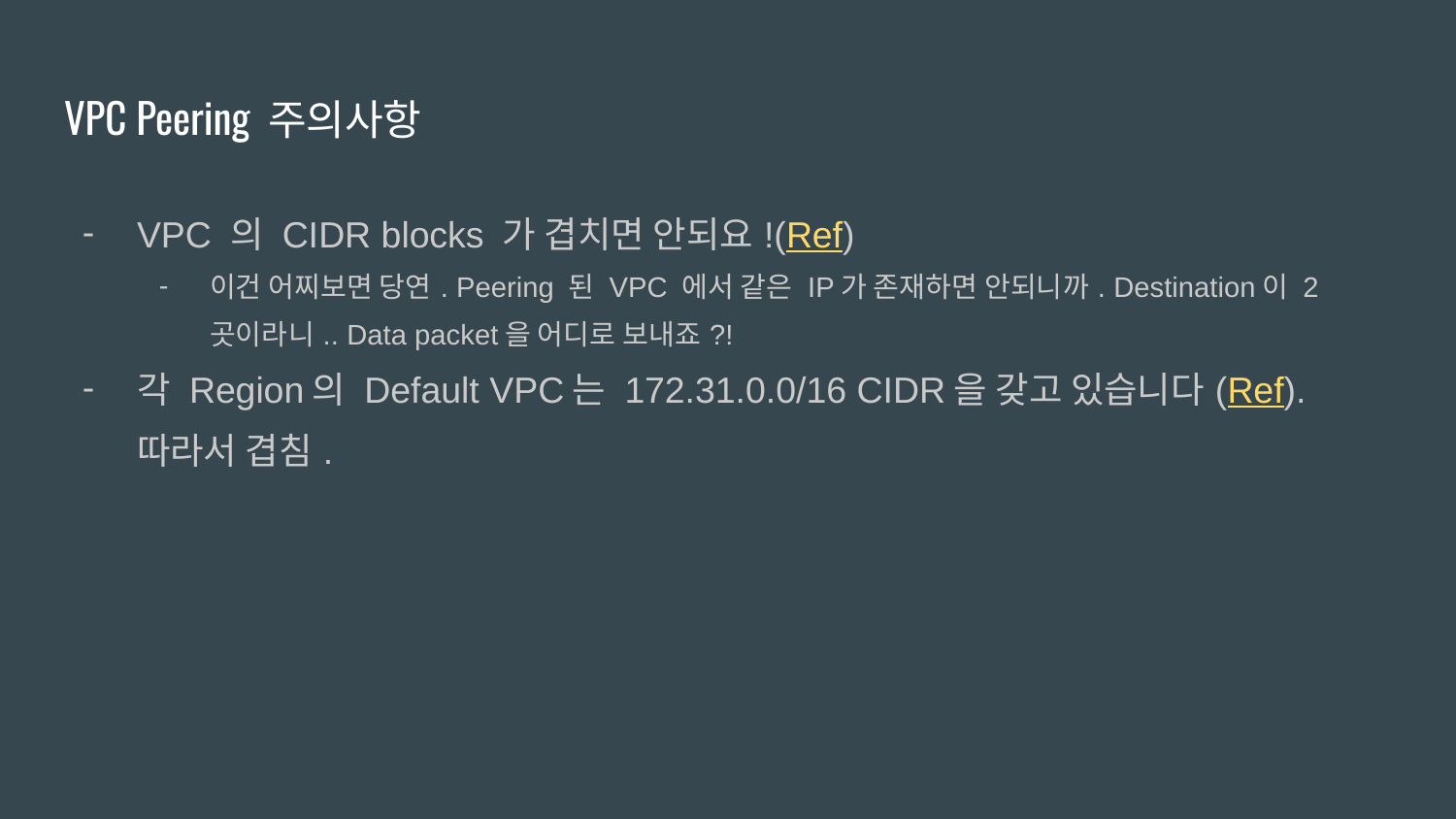

# VPC Peering 주의사항
VPC 의 CIDR blocks 가 겹치면 안되요!(Ref)
이건 어찌보면 당연. Peering 된 VPC 에서 같은 IP가 존재하면 안되니까. Destination이 2곳이라니.. Data packet을 어디로 보내죠?!
각 Region의 Default VPC는 172.31.0.0/16 CIDR을 갖고 있습니다(Ref). 따라서 겹침.